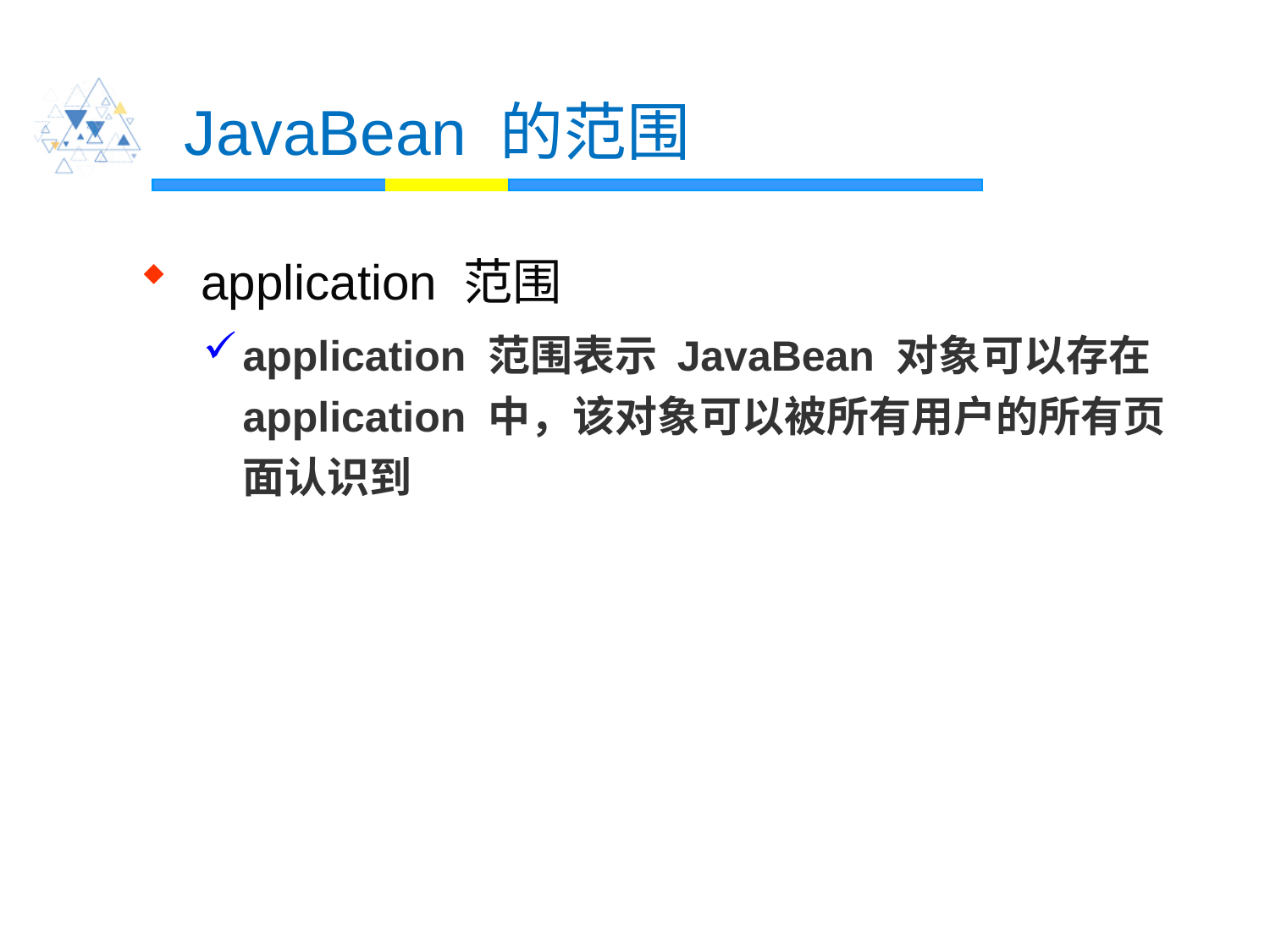

# JavaBean 的范围
 application 范围
application 范围表示 JavaBean 对象可以存在 application 中，该对象可以被所有用户的所有页面认识到